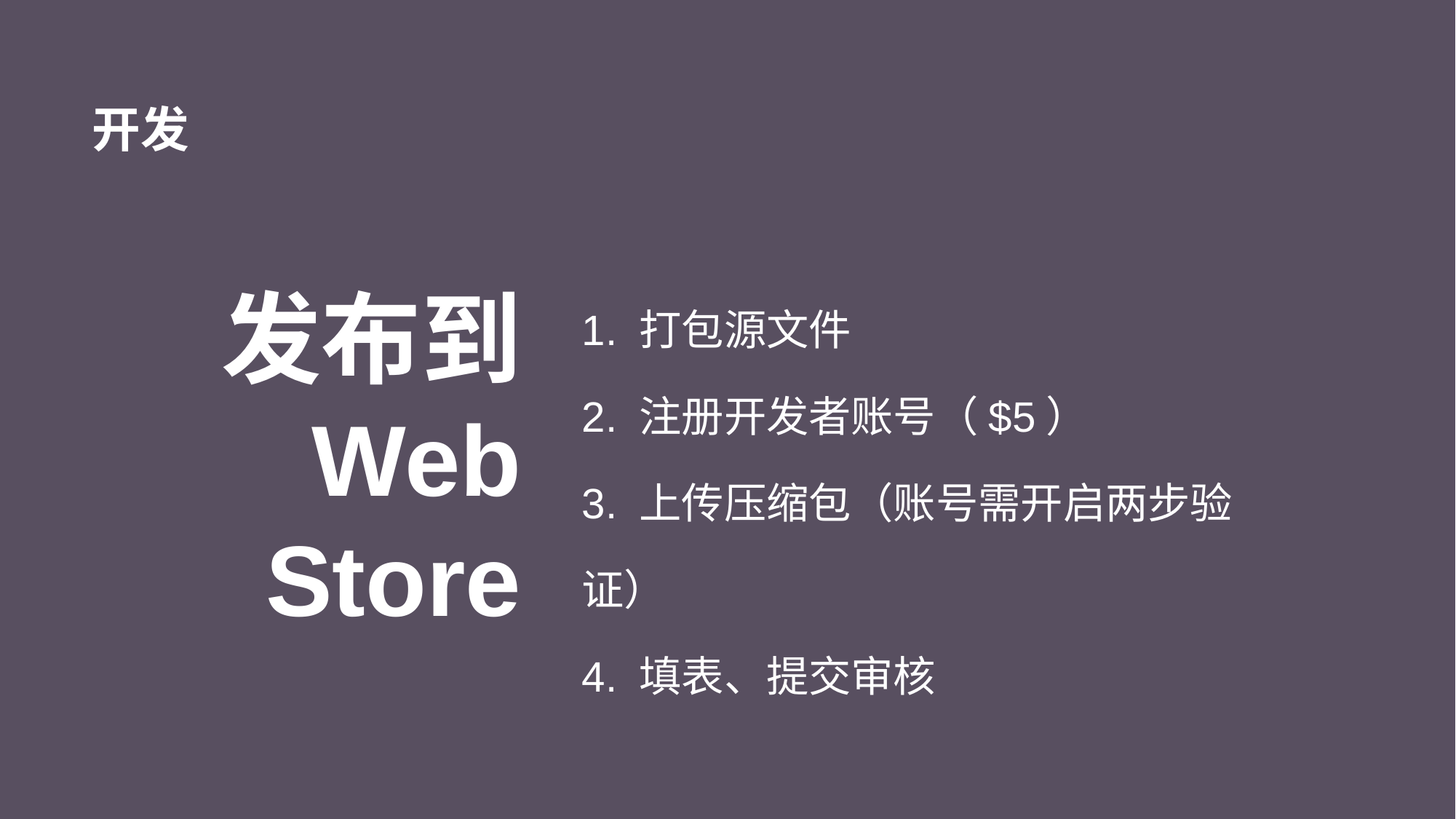

# 开发
1. 打包源文件
2. 注册开发者账号（$5）
3. 上传压缩包（账号需开启两步验证）
4. 填表、提交审核
发布到
Web Store